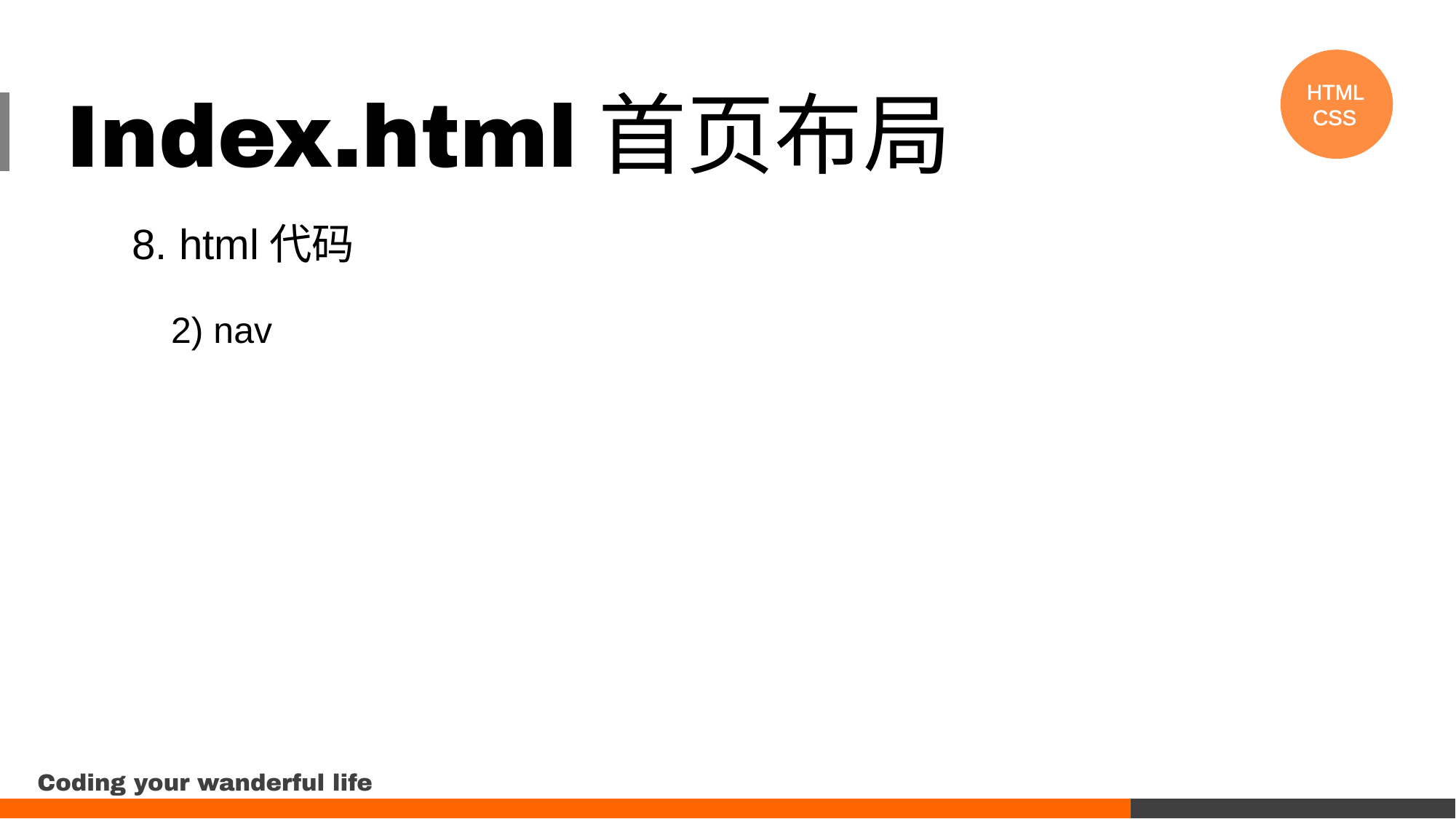

# Index.html首页布局

 HTML
  CSS

8. html代码
2) nav

Coding your wanderful life